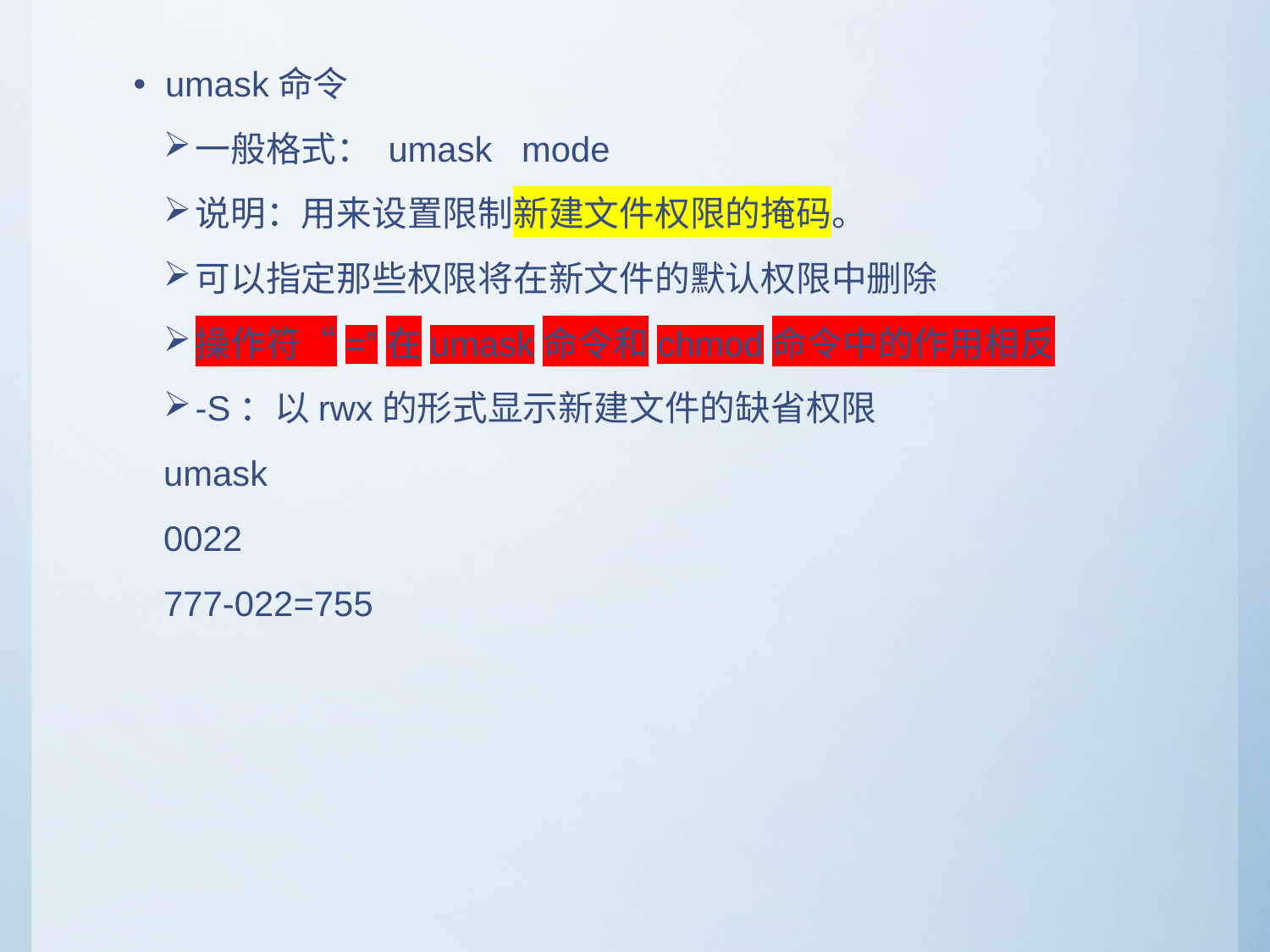

umask命令
一般格式： umask   mode
说明：用来设置限制新建文件权限的掩码。
可以指定那些权限将在新文件的默认权限中删除
操作符“=”在umask命令和chmod命令中的作用相反
-S：以rwx的形式显示新建文件的缺省权限
umask
0022
777-022=755